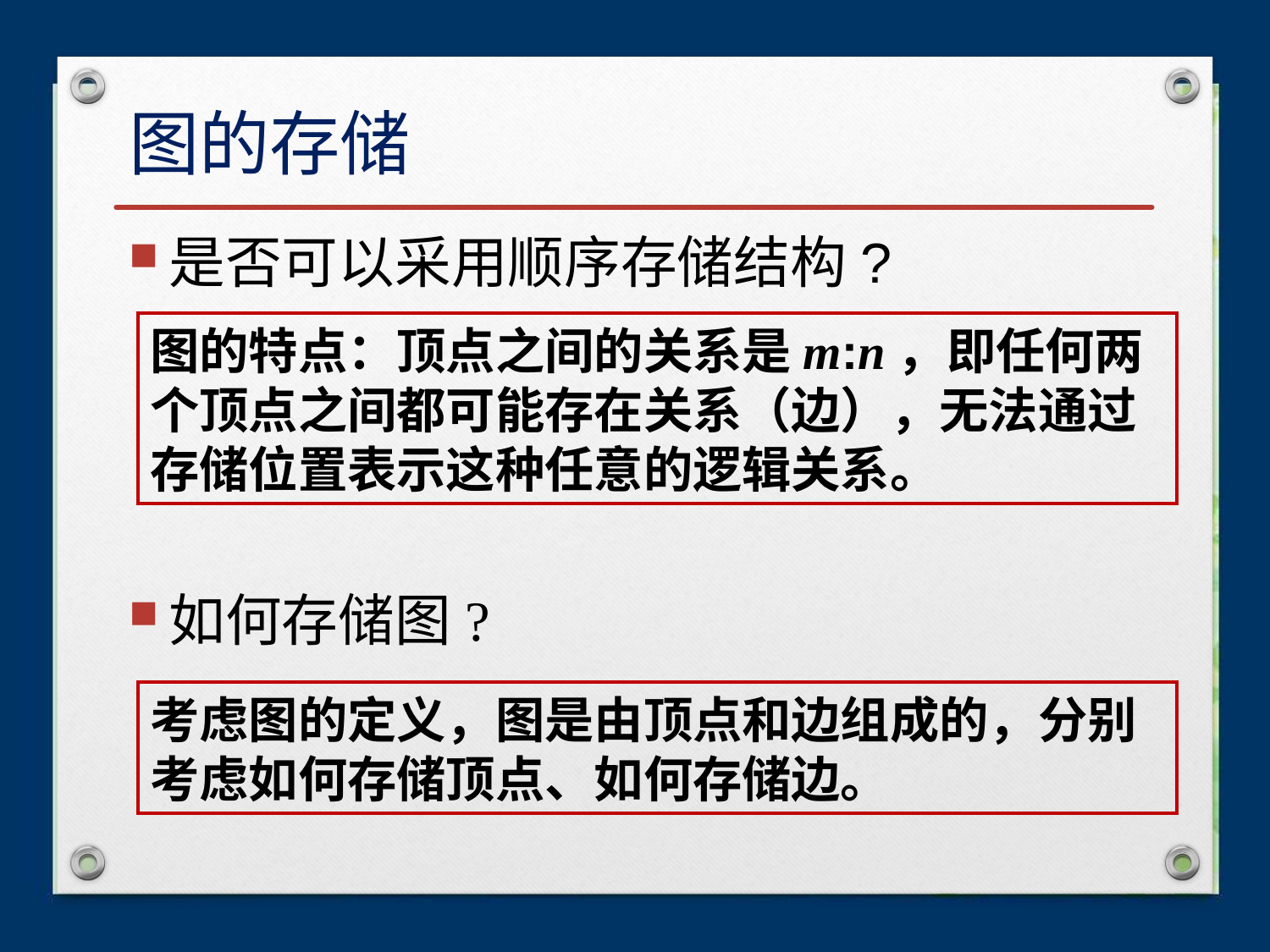

# 图的存储
是否可以采用顺序存储结构?

如何存储图?

图的特点：顶点之间的关系是m:n，即任何两个顶点之间都可能存在关系（边），无法通过存储位置表示这种任意的逻辑关系。
考虑图的定义，图是由顶点和边组成的，分别考虑如何存储顶点、如何存储边。